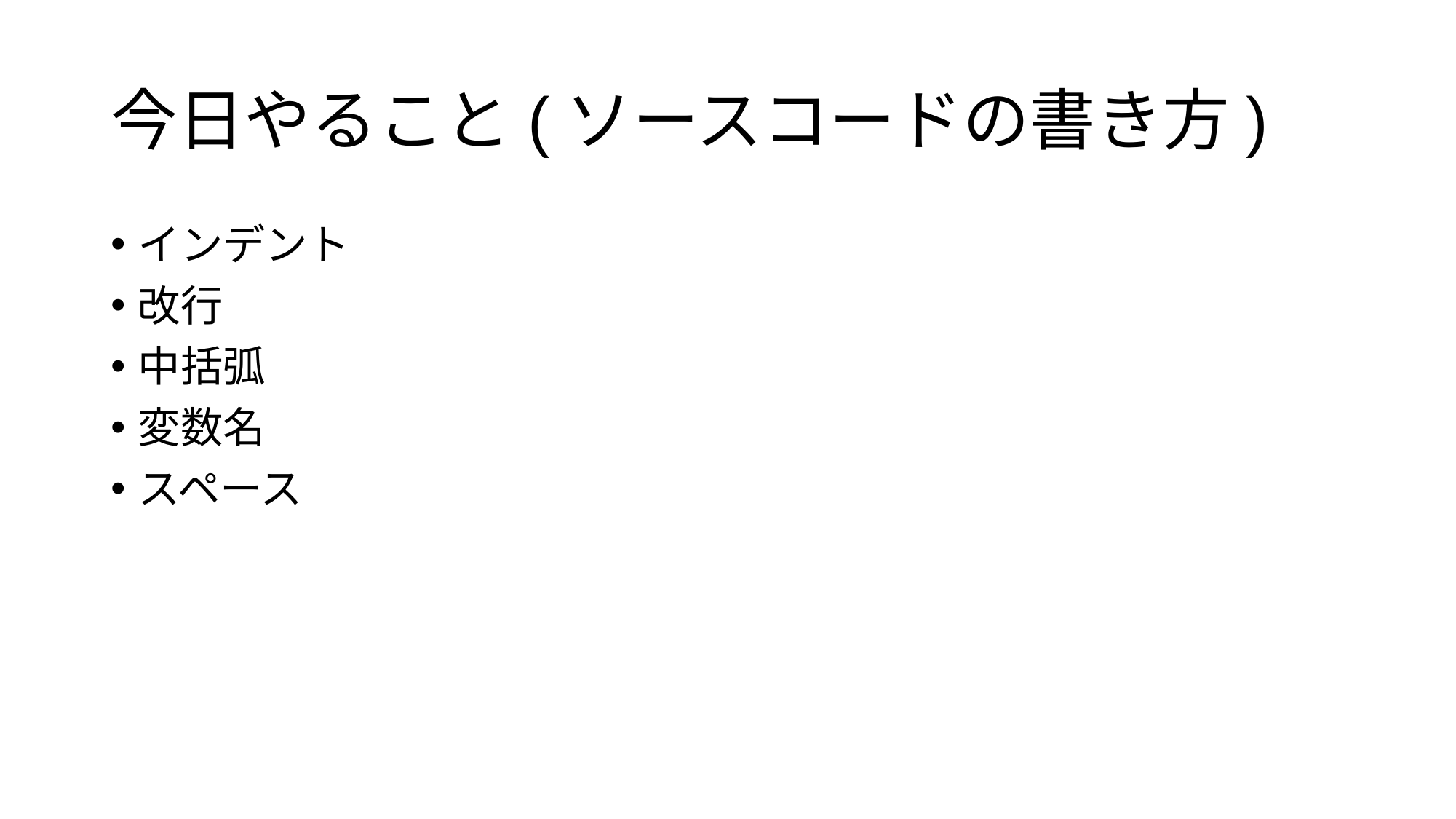

# 今日やること(ソースコードの書き方)
インデント
改行
中括弧
変数名
スペース